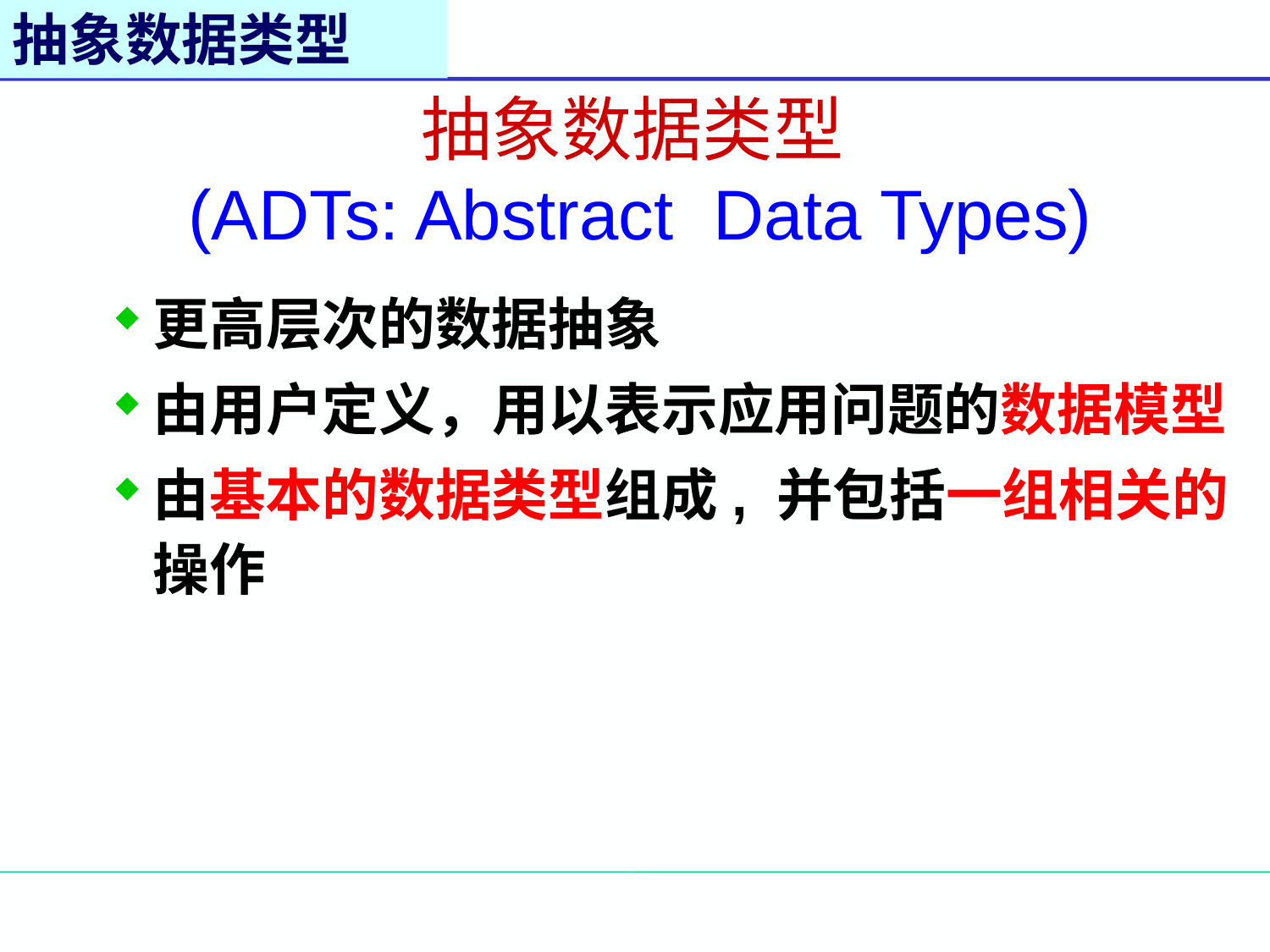

抽象数据类型
# 抽象数据类型 (ADTs: Abstract  Data Types)
更高层次的数据抽象
由用户定义，用以表示应用问题的数据模型
由基本的数据类型组成, 并包括一组相关的操作